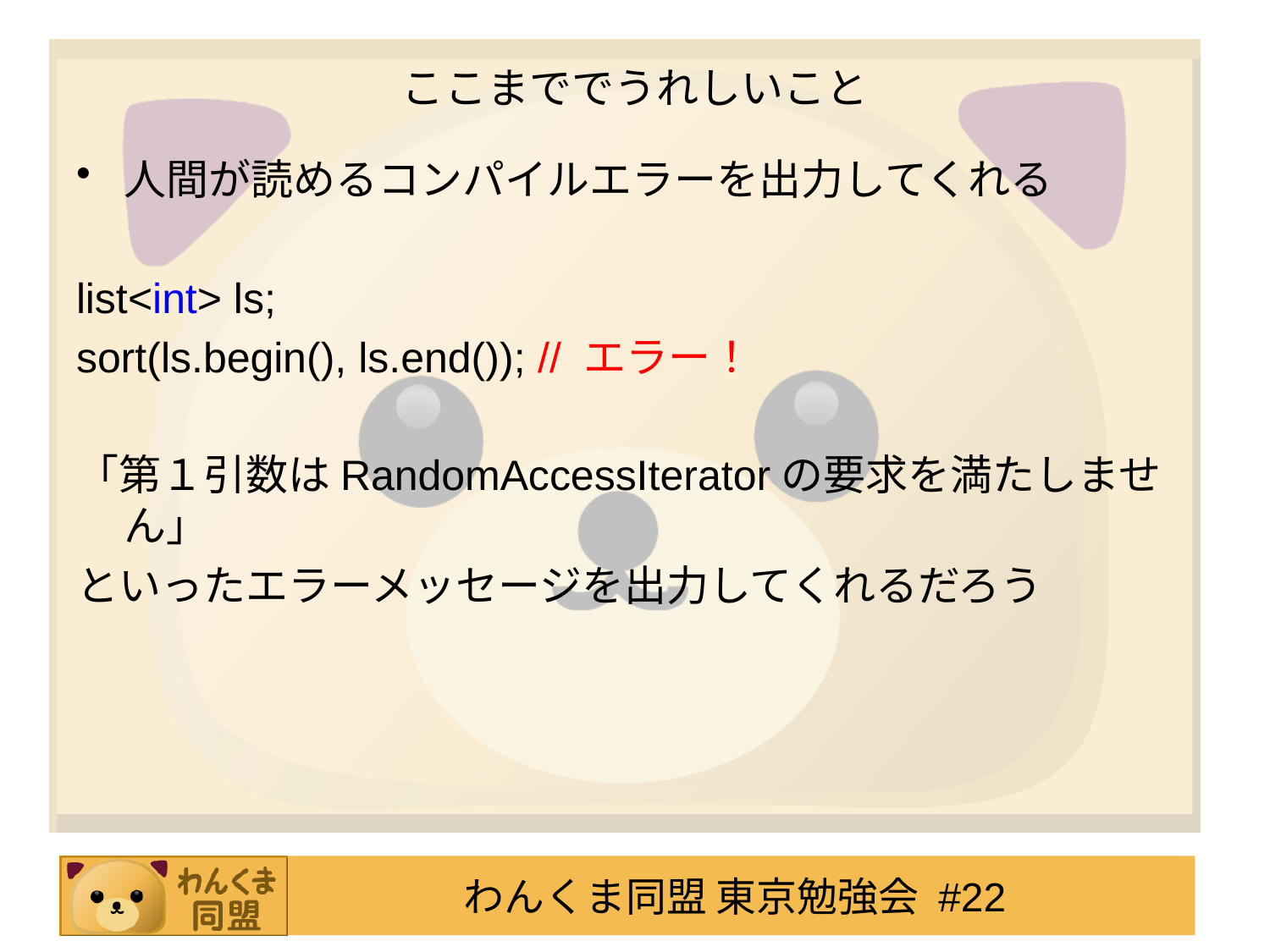

# ここまででうれしいこと
人間が読めるコンパイルエラーを出力してくれる

list<int> ls;
sort(ls.begin(), ls.end()); // エラー！

「第１引数はRandomAccessIteratorの要求を満たしません」
といったエラーメッセージを出力してくれるだろう